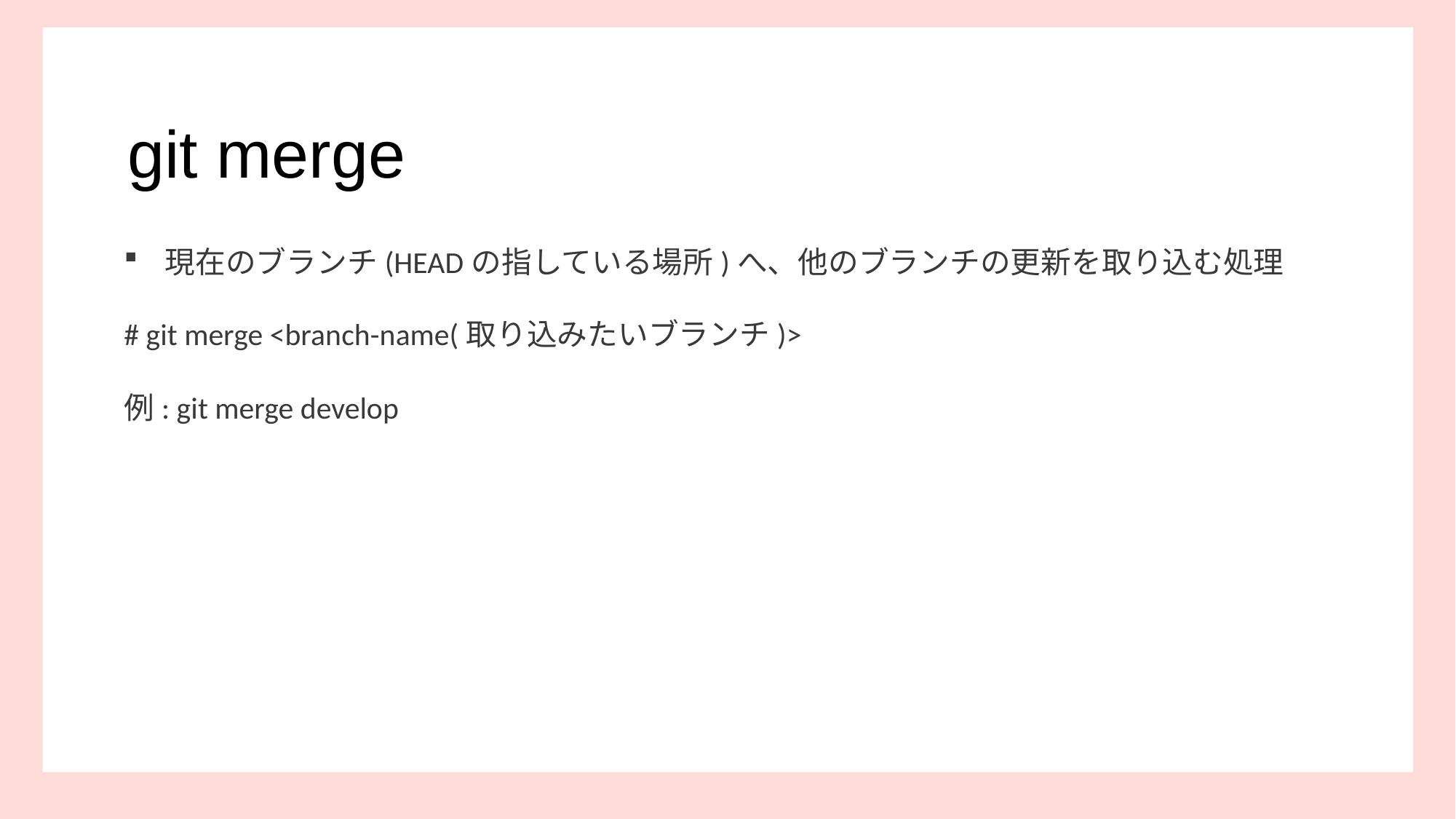

#
git merge

現在のブランチ(HEADの指している場所)へ、他のブランチの更新を取り込む処理
# git merge <branch-name(取り込みたいブランチ)>
例: git merge develop